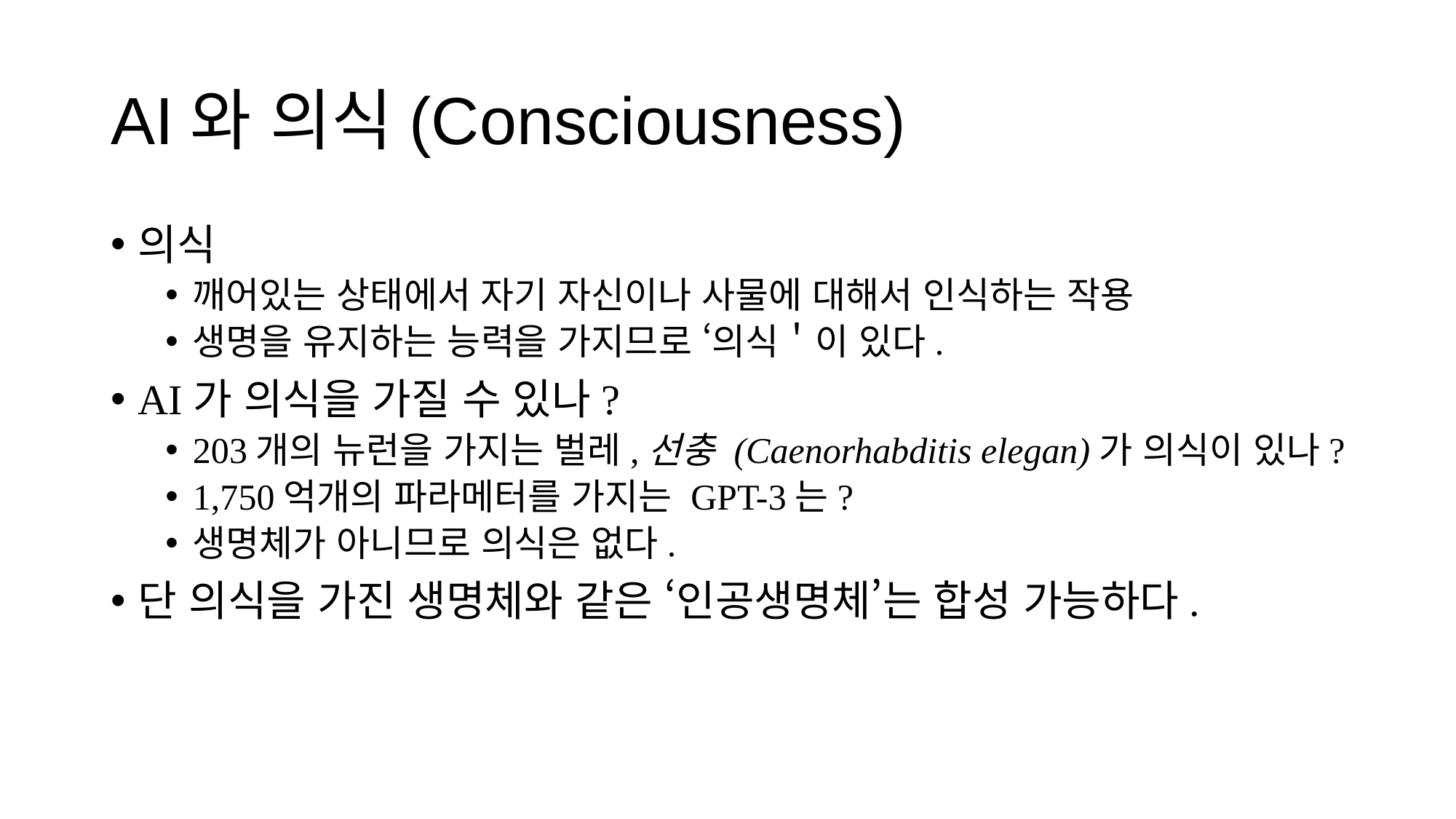

# AI와 의식(Consciousness)
의식
깨어있는 상태에서 자기 자신이나 사물에 대해서 인식하는 작용
생명을 유지하는 능력을 가지므로 ‘의식＇이 있다.
AI가 의식을 가질 수 있나?
203개의 뉴런을 가지는 벌레,선충 (Caenorhabditis elegan)가 의식이 있나?
1,750억개의 파라메터를 가지는 GPT-3는?
생명체가 아니므로 의식은 없다.
단 의식을 가진 생명체와 같은 ‘인공생명체’는 합성 가능하다.